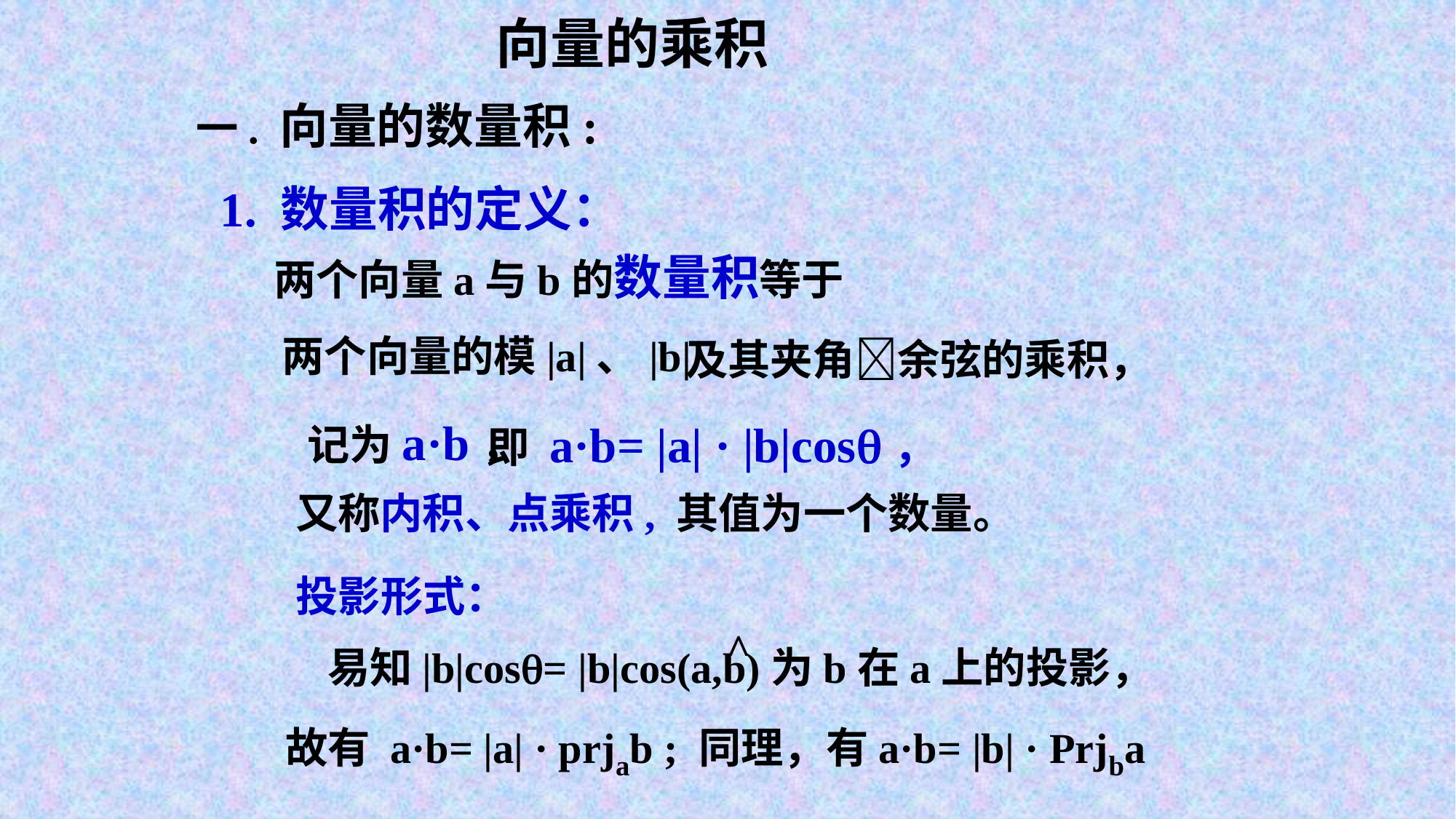

向量的乘积
一. 向量的数量积:
1. 数量积的定义：
两个向量a与b的数量积等于
两个向量的模|a|、|b|
及其夹角θ余弦的乘积，
记为a·b，
即 a·b= |a| · |b|cosθ，
又称内积、点乘积, 其值为一个数量。
投影形式：
^
易知|b|cosθ= |b|cos(a,b)为b在a上的投影，
故有 a·b= |a| · prjab ; 同理，有a·b= |b| · Prjba